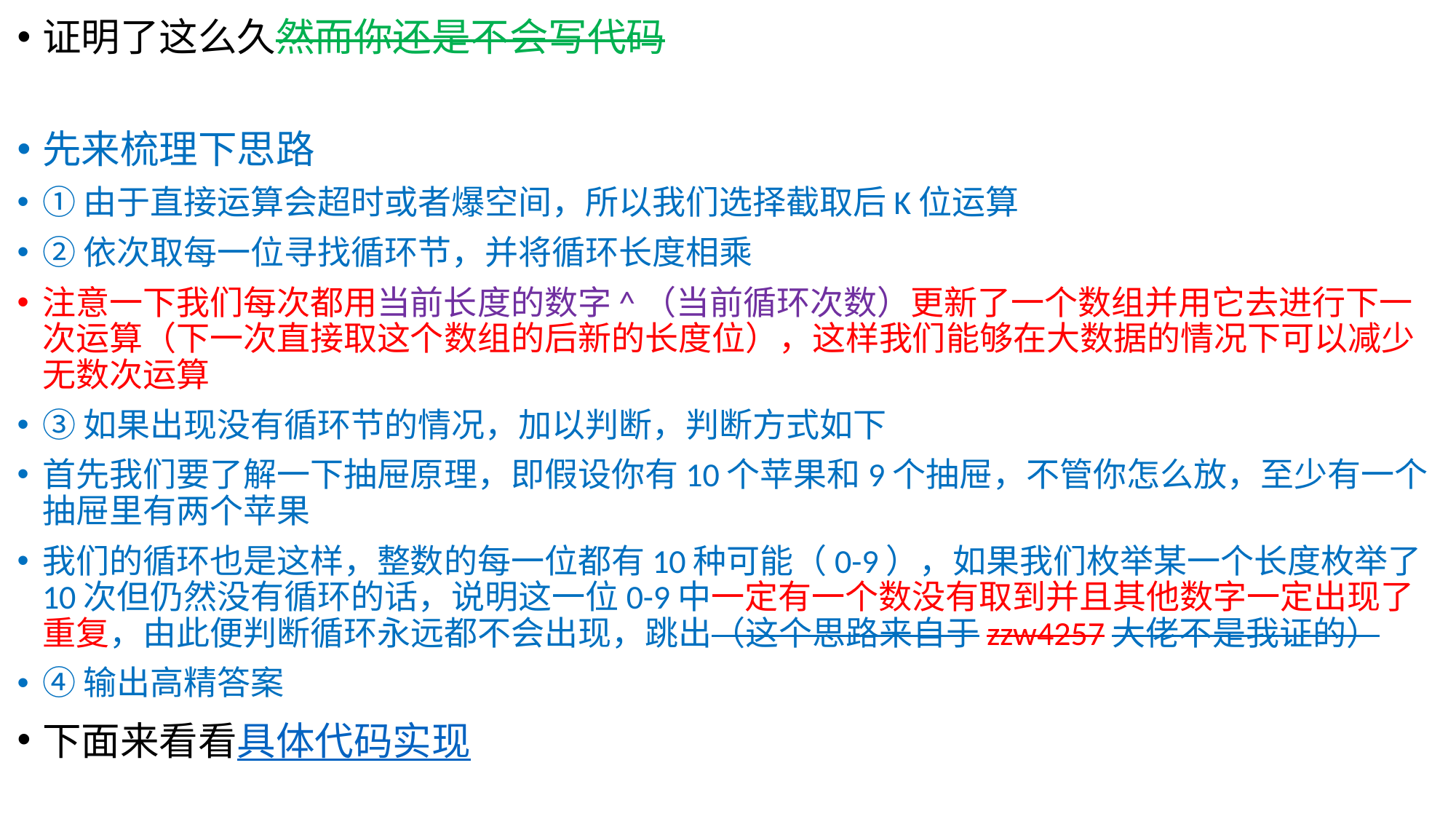

证明了这么久然而你还是不会写代码

先来梳理下思路
①由于直接运算会超时或者爆空间，所以我们选择截取后K位运算
②依次取每一位寻找循环节，并将循环长度相乘
注意一下我们每次都用当前长度的数字^（当前循环次数）更新了一个数组并用它去进行下一次运算（下一次直接取这个数组的后新的长度位），这样我们能够在大数据的情况下可以减少无数次运算
③如果出现没有循环节的情况，加以判断，判断方式如下
首先我们要了解一下抽屉原理，即假设你有10个苹果和9个抽屉，不管你怎么放，至少有一个抽屉里有两个苹果
我们的循环也是这样，整数的每一位都有10种可能（0-9），如果我们枚举某一个长度枚举了10次但仍然没有循环的话，说明这一位0-9中一定有一个数没有取到并且其他数字一定出现了重复，由此便判断循环永远都不会出现，跳出（这个思路来自于zzw4257大佬不是我证的）
④输出高精答案
下面来看看具体代码实现